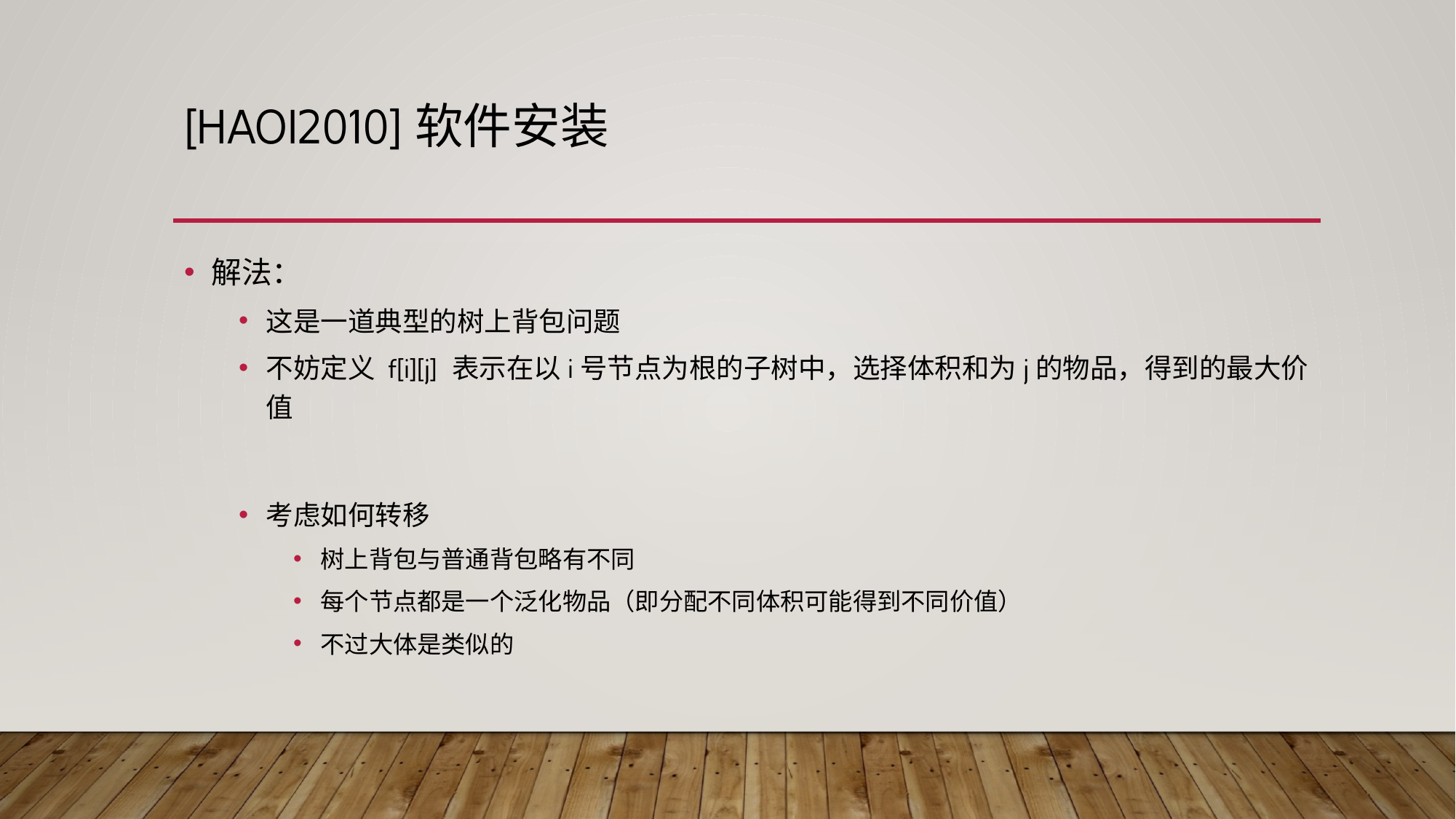

# [HAOI2010]软件安装
解法：
这是一道典型的树上背包问题
不妨定义 f[i][j] 表示在以i号节点为根的子树中，选择体积和为j的物品，得到的最大价值

考虑如何转移
树上背包与普通背包略有不同
每个节点都是一个泛化物品（即分配不同体积可能得到不同价值）
不过大体是类似的